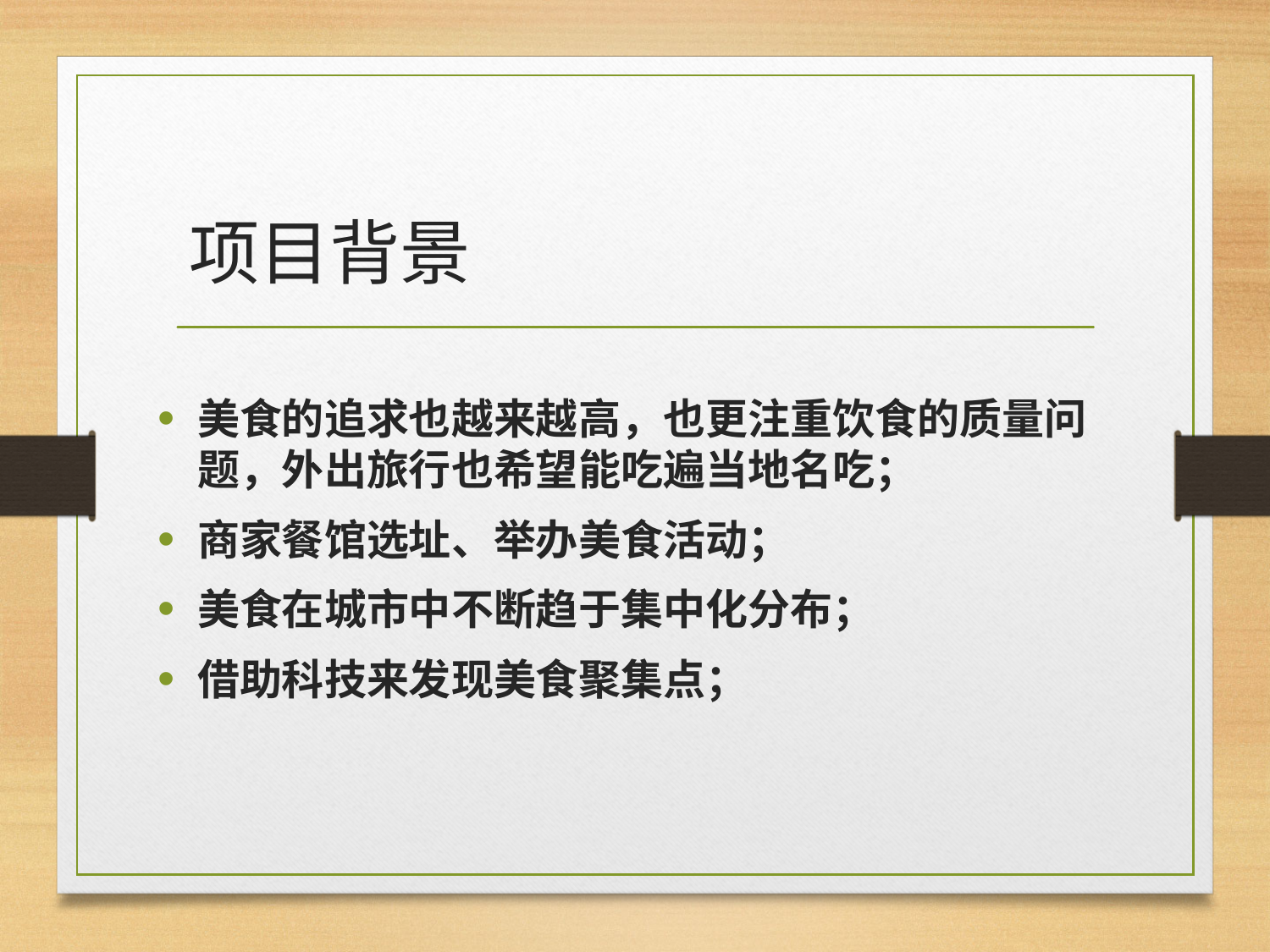

# 项目背景
美食的追求也越来越高，也更注重饮食的质量问题，外出旅行也希望能吃遍当地名吃；
商家餐馆选址、举办美食活动；
美食在城市中不断趋于集中化分布；
借助科技来发现美食聚集点；